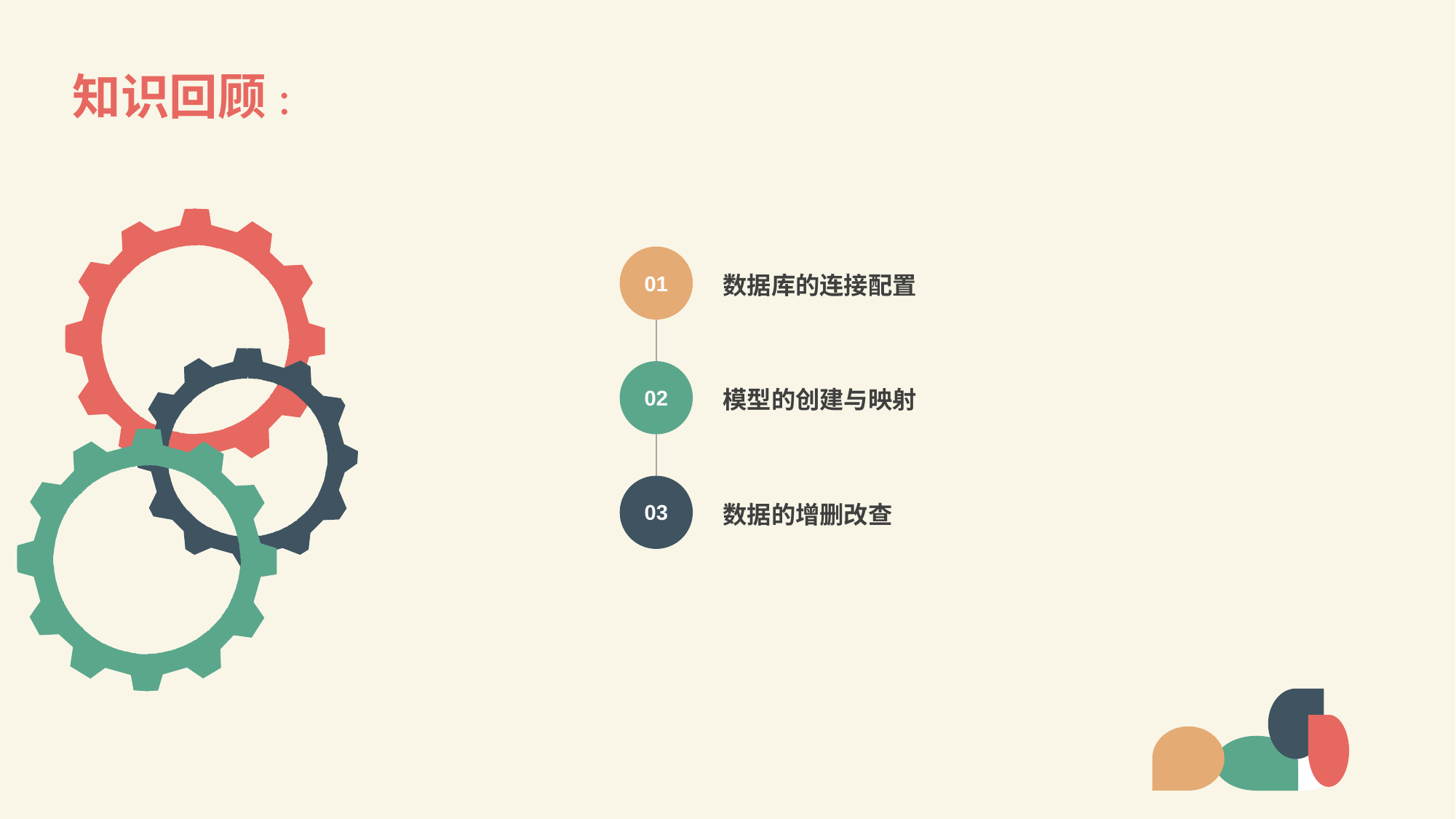

# 知识回顾:

01
数据库的连接配置

02
模型的创建与映射

03
数据的增删改查

LOREM